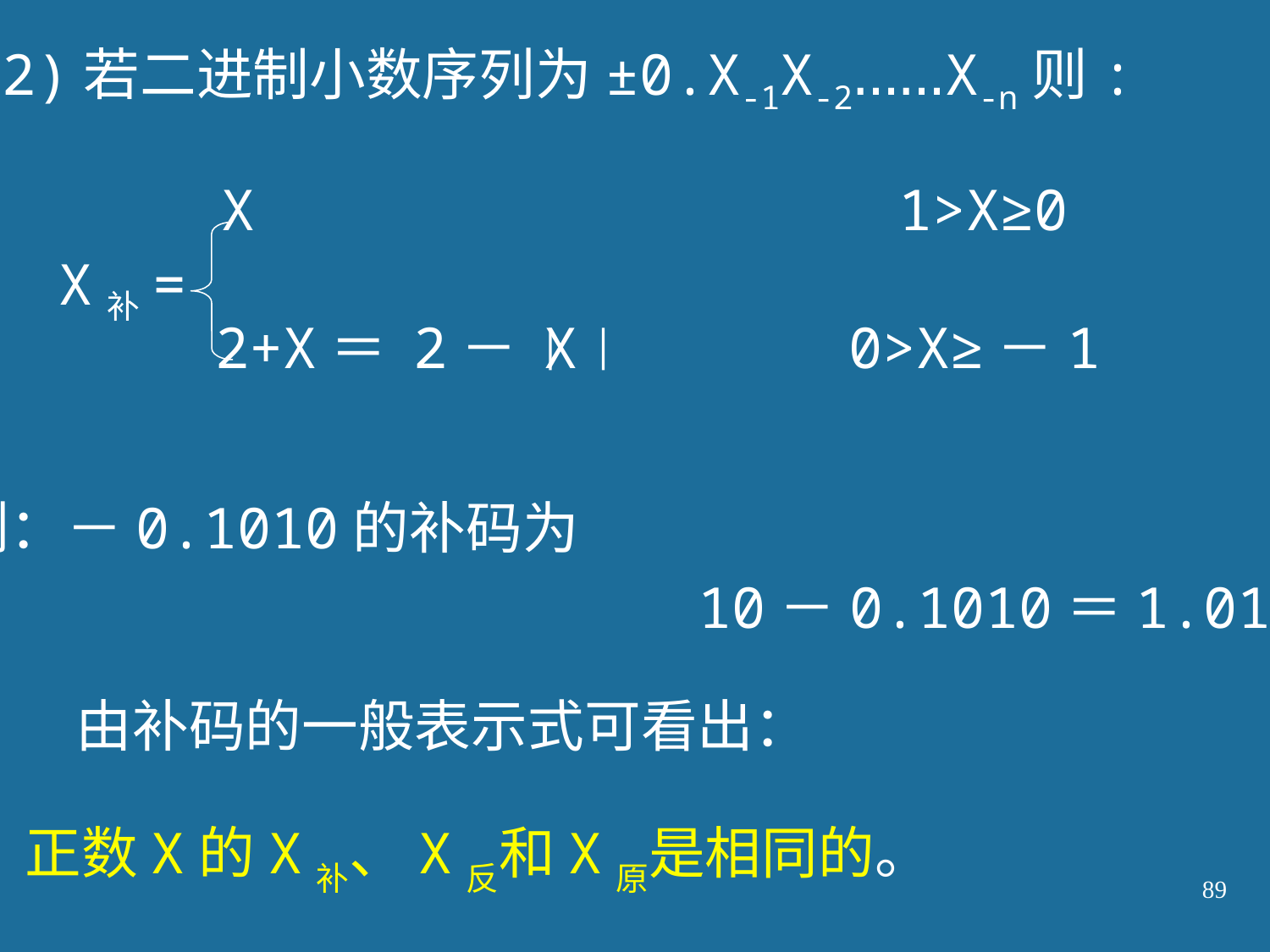

(2)若二进制小数序列为±0.X-1X-2……X-n则:
X                   1>X≥0

X补=
2+X＝ 2－ X        0>X≥－1

例：－0.1010的补码为
                      10－0.1010＝1.0110
由补码的一般表示式可看出：
正数X的X补、X反和X原是相同的。
89